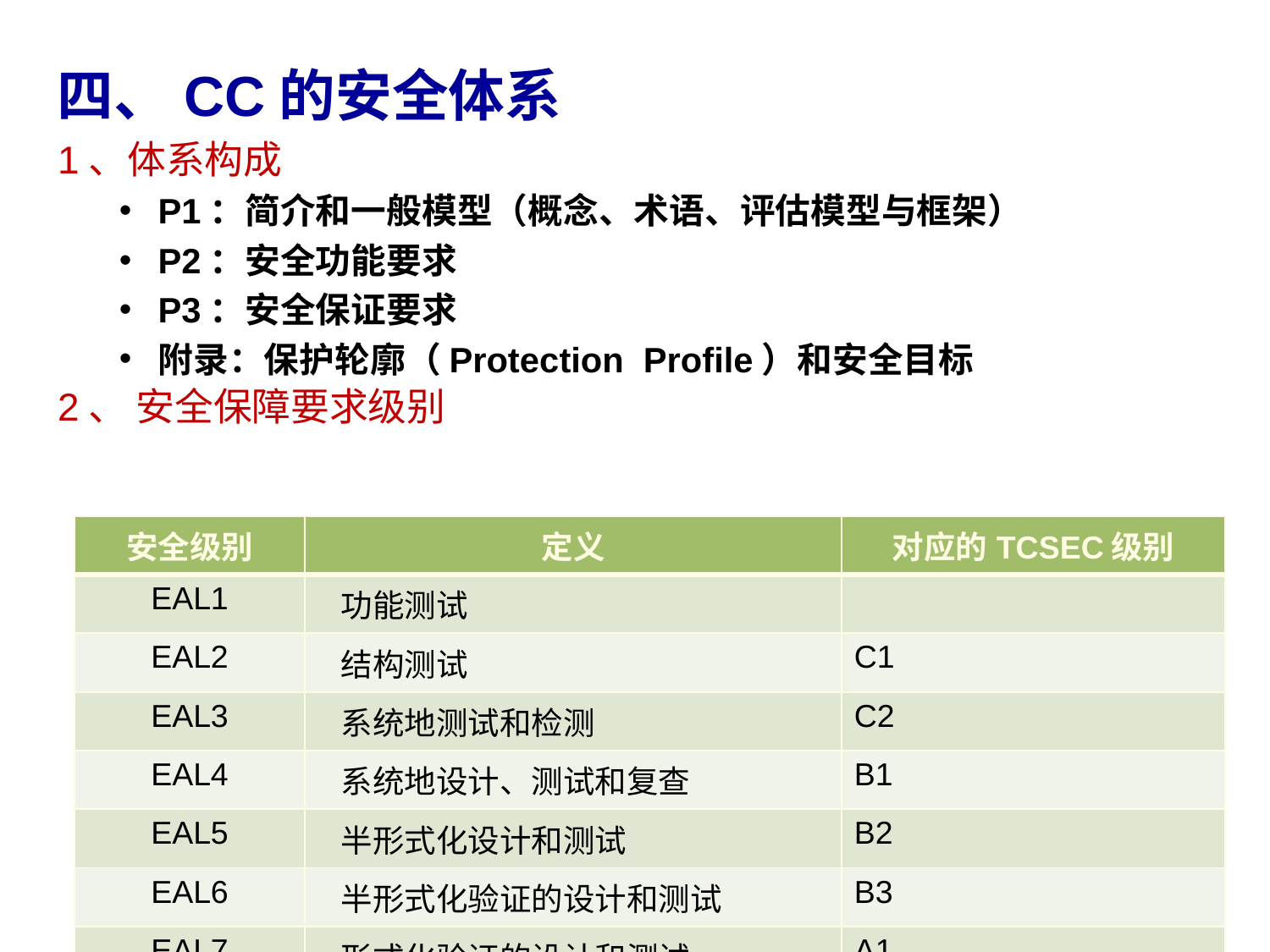

四、CC的安全体系
1、体系构成
P1：简介和一般模型（概念、术语、评估模型与框架）
P2：安全功能要求
P3：安全保证要求
附录：保护轮廓（Protection  Profile）和安全目标
2、 安全保障要求级别
| 安全级别 | 定义 | 对应的TCSEC级别 |
| --- | --- | --- |
| EAL1 | 功能测试 |  |
| EAL2 | 结构测试 | C1 |
| EAL3 | 系统地测试和检测 | C2 |
| EAL4 | 系统地设计、测试和复查 | B1 |
| EAL5 | 半形式化设计和测试 | B2 |
| EAL6 | 半形式化验证的设计和测试 | B3 |
| EAL7 | 形式化验证的设计和测试 | A1 |